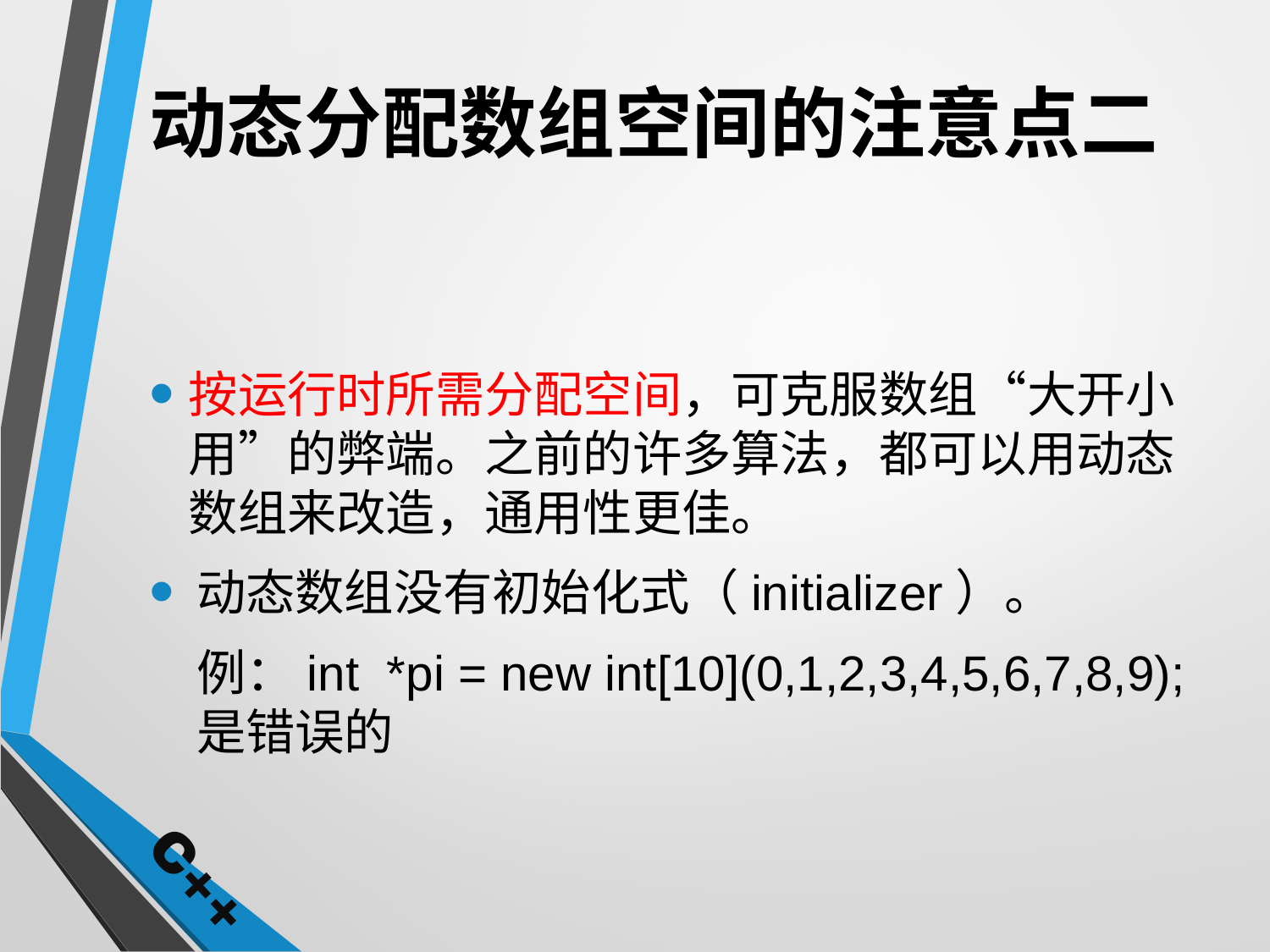

# 动态分配数组空间的注意点二
按运行时所需分配空间，可克服数组“大开小用”的弊端。之前的许多算法，都可以用动态数组来改造，通用性更佳。
动态数组没有初始化式（initializer）。
	例：int  *pi = new int[10](0,1,2,3,4,5,6,7,8,9);是错误的